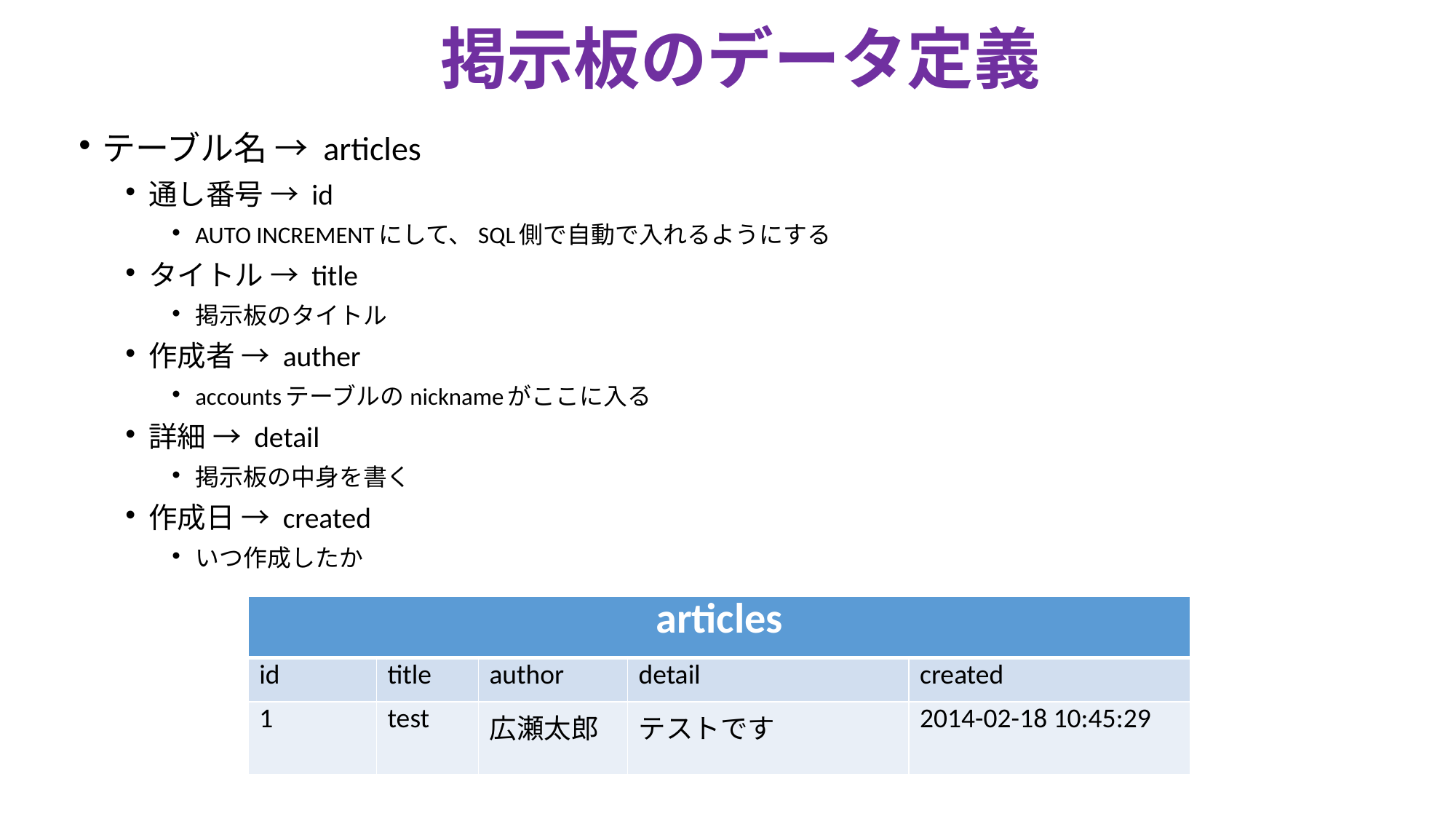

掲示板のデータ定義
テーブル名 → articles
通し番号 → id
AUTO INCREMENTにして、SQL側で自動で入れるようにする
タイトル → title
掲示板のタイトル
作成者 → auther
accountsテーブルのnicknameがここに入る
詳細 → detail
掲示板の中身を書く
作成日 → created
いつ作成したか
| articles |  |  |  |  |
| --- | --- | --- | --- | --- |
| id | title | author | detail | created |
| 1 | test | 広瀬太郎 | テストです | 2014-02-18 10:45:29 |